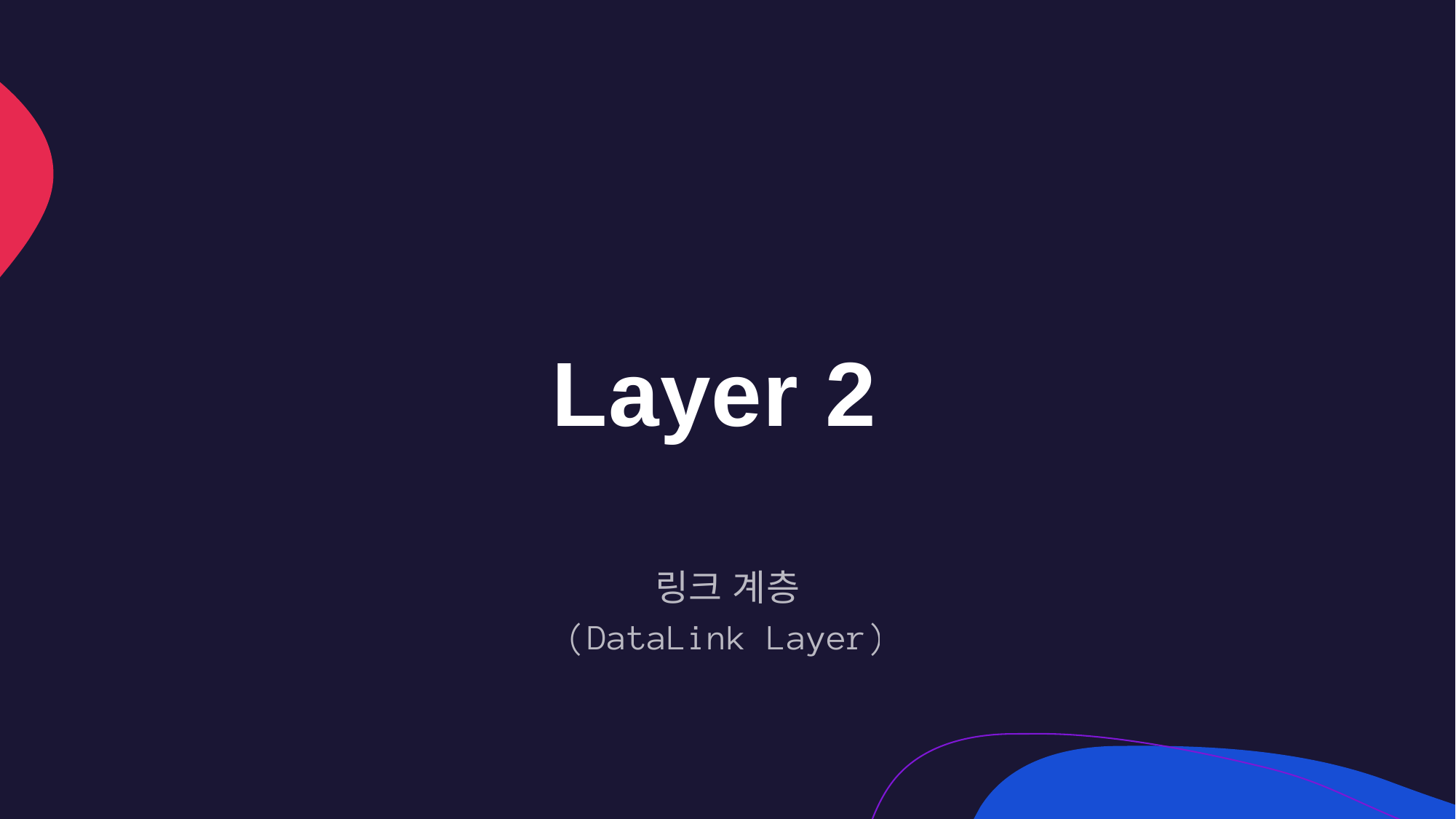

# Layer 2
링크 계층
(DataLink Layer)